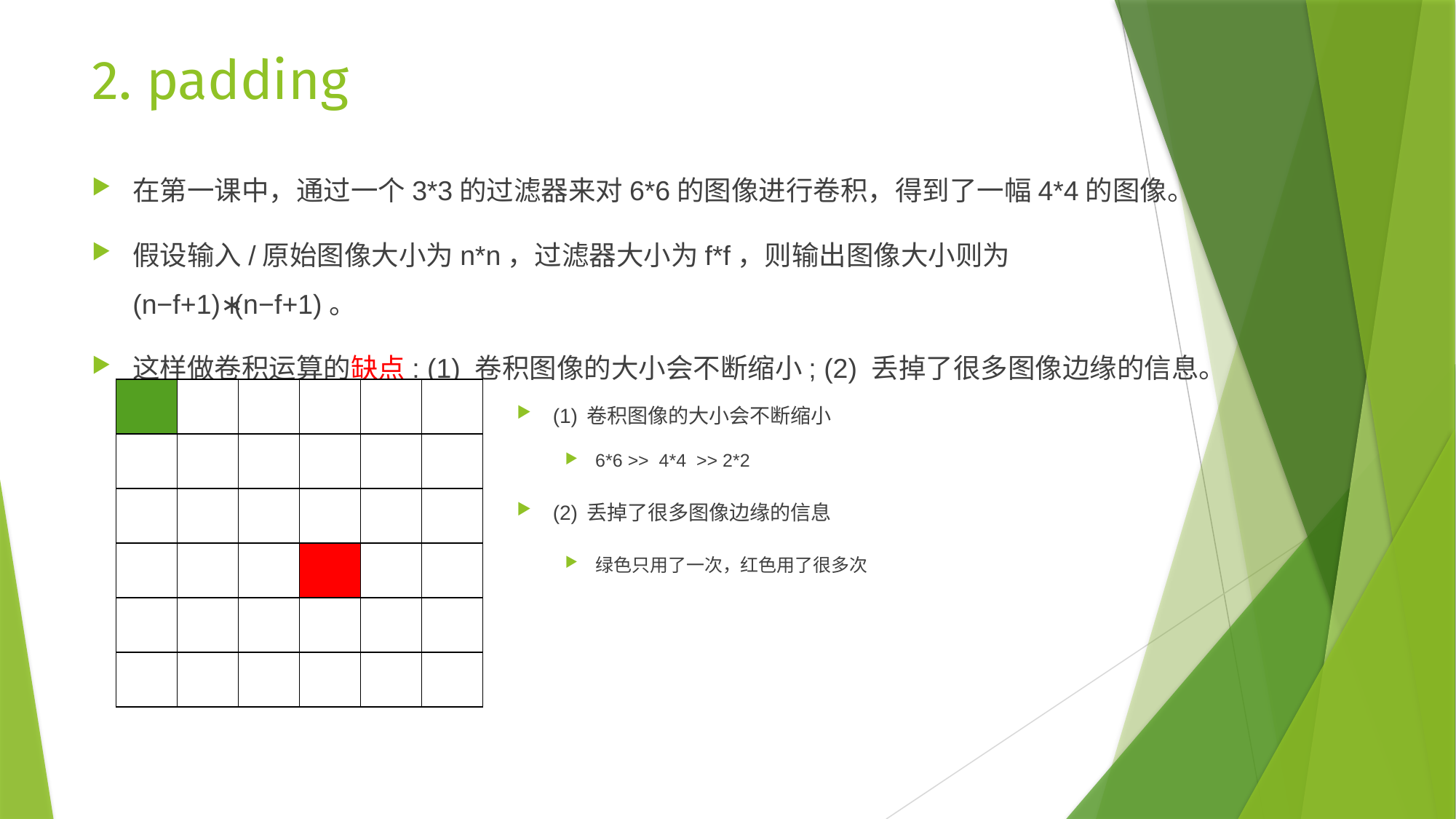

# 2. padding
在第一课中，通过一个3*3的过滤器来对6*6的图像进行卷积，得到了一幅4*4的图像。
假设输入/原始图像大小为n*n，过滤器大小为f*f，则输出图像大小则为(n−f+1)∗(n−f+1)。
这样做卷积运算的缺点: (1) 卷积图像的大小会不断缩小; (2) 丢掉了很多图像边缘的信息。

|  |  |  |  |  |  |
| --- | --- | --- | --- | --- | --- |
|  |  |  |  |  |  |
|  |  |  |  |  |  |
|  |  |  |  |  |  |
|  |  |  |  |  |  |
|  |  |  |  |  |  |
(1) 卷积图像的大小会不断缩小
6*6 >>  4*4  >> 2*2
(2) 丢掉了很多图像边缘的信息
绿色只用了一次，红色用了很多次